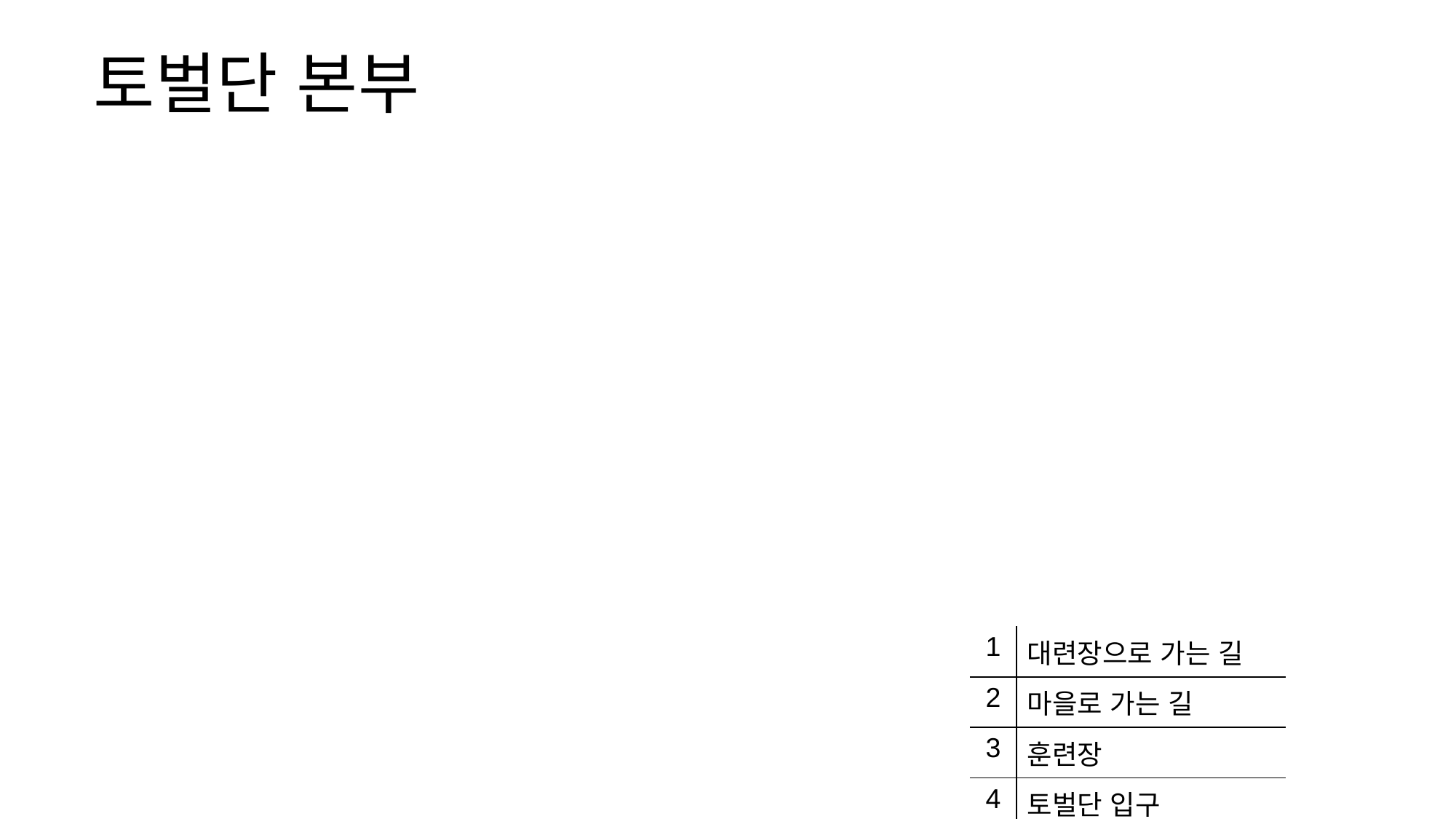

토벌단 본부
| 1 | 대련장으로 가는 길 |
| --- | --- |
| 2 | 마을로 가는 길 |
| 3 | 훈련장 |
| 4 | 토벌단 입구 |